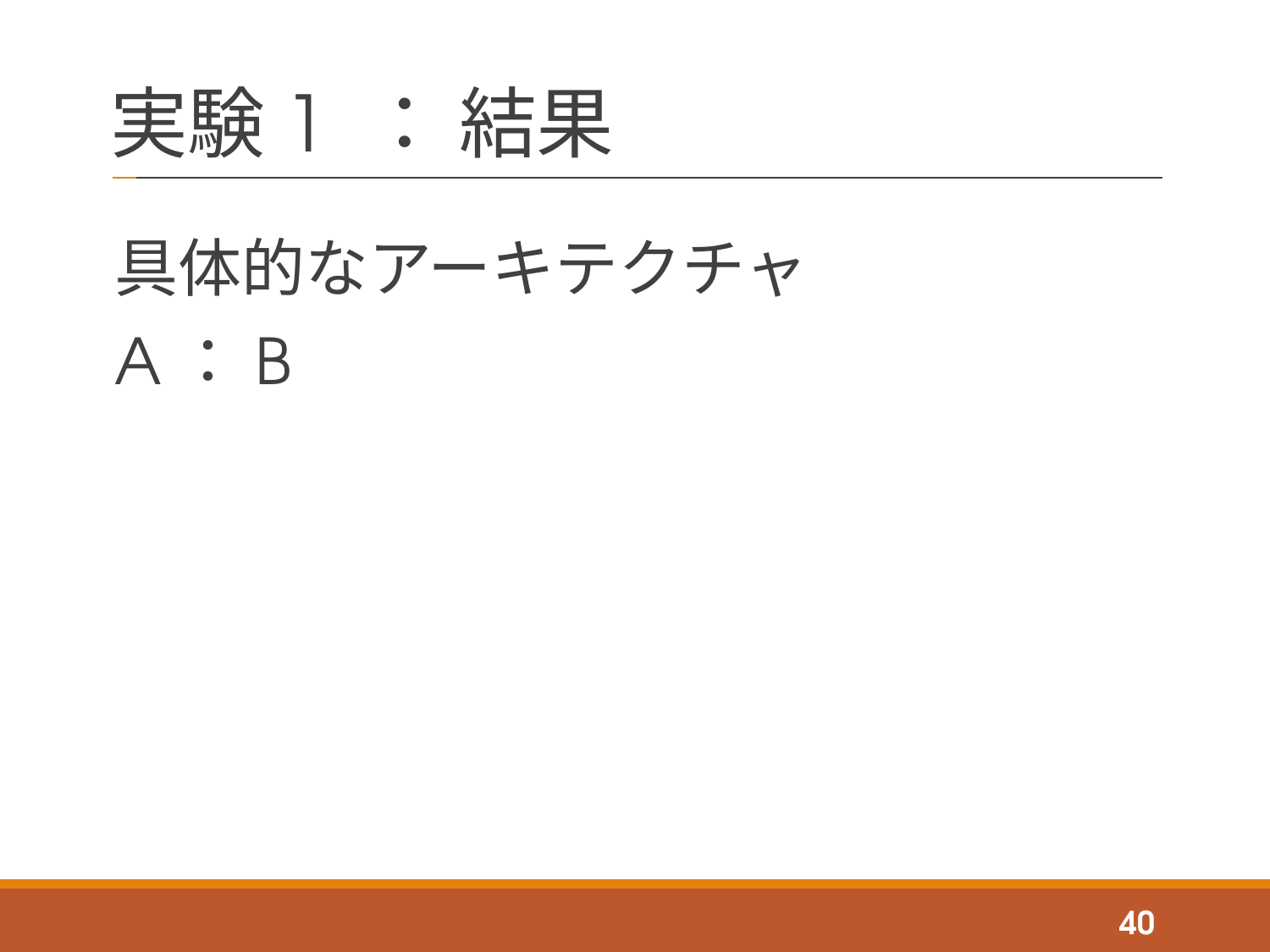

# 実験1 ： 結果
具体的なアーキテクチャ
A：B
40